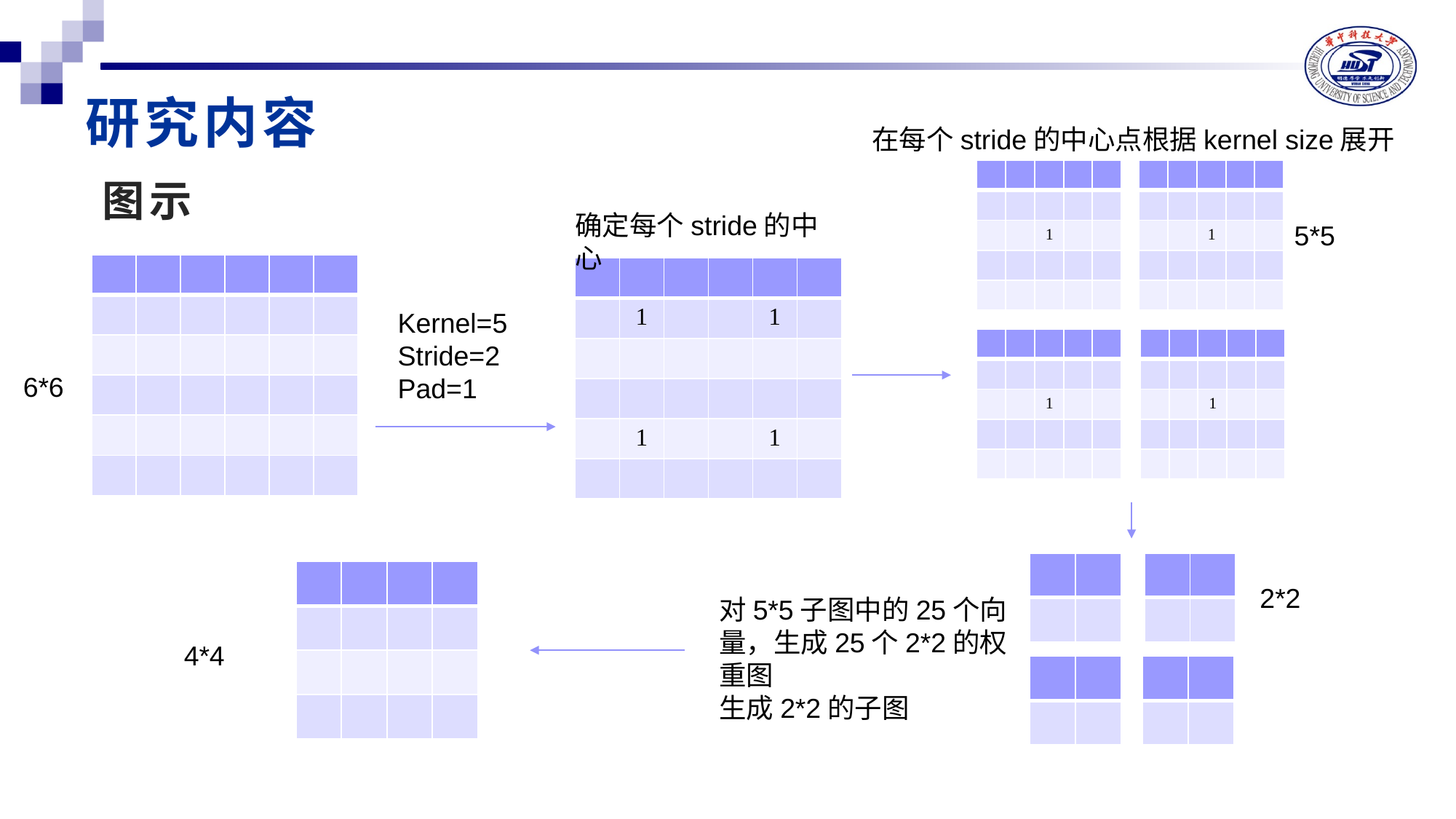

# 研究内容
在每个stride的中心点根据kernel size展开
|  |  |  |  |  |
| --- | --- | --- | --- | --- |
|  |  |  |  |  |
|  |  | 1 |  |  |
|  |  |  |  |  |
|  |  |  |  |  |
|  |  |  |  |  |
| --- | --- | --- | --- | --- |
|  |  |  |  |  |
|  |  | 1 |  |  |
|  |  |  |  |  |
|  |  |  |  |  |
图示
确定每个stride的中心
5*5
|  |  |  |  |  |  |
| --- | --- | --- | --- | --- | --- |
|  |  |  |  |  |  |
|  |  |  |  |  |  |
|  |  |  |  |  |  |
|  |  |  |  |  |  |
|  |  |  |  |  |  |
|  |  |  |  |  |  |
| --- | --- | --- | --- | --- | --- |
|  | 1 |  |  | 1 |  |
|  |  |  |  |  |  |
|  |  |  |  |  |  |
|  | 1 |  |  | 1 |  |
|  |  |  |  |  |  |
Kernel=5
Stride=2
Pad=1
|  |  |  |  |  |
| --- | --- | --- | --- | --- |
|  |  |  |  |  |
|  |  | 1 |  |  |
|  |  |  |  |  |
|  |  |  |  |  |
|  |  |  |  |  |
| --- | --- | --- | --- | --- |
|  |  |  |  |  |
|  |  | 1 |  |  |
|  |  |  |  |  |
|  |  |  |  |  |
6*6
|  |  |
| --- | --- |
|  |  |
|  |  |
| --- | --- |
|  |  |
|  |  |  |  |
| --- | --- | --- | --- |
|  |  |  |  |
|  |  |  |  |
|  |  |  |  |
2*2
对5*5子图中的25个向量，生成25个2*2的权重图
生成2*2的子图
4*4
|  |  |
| --- | --- |
|  |  |
|  |  |
| --- | --- |
|  |  |